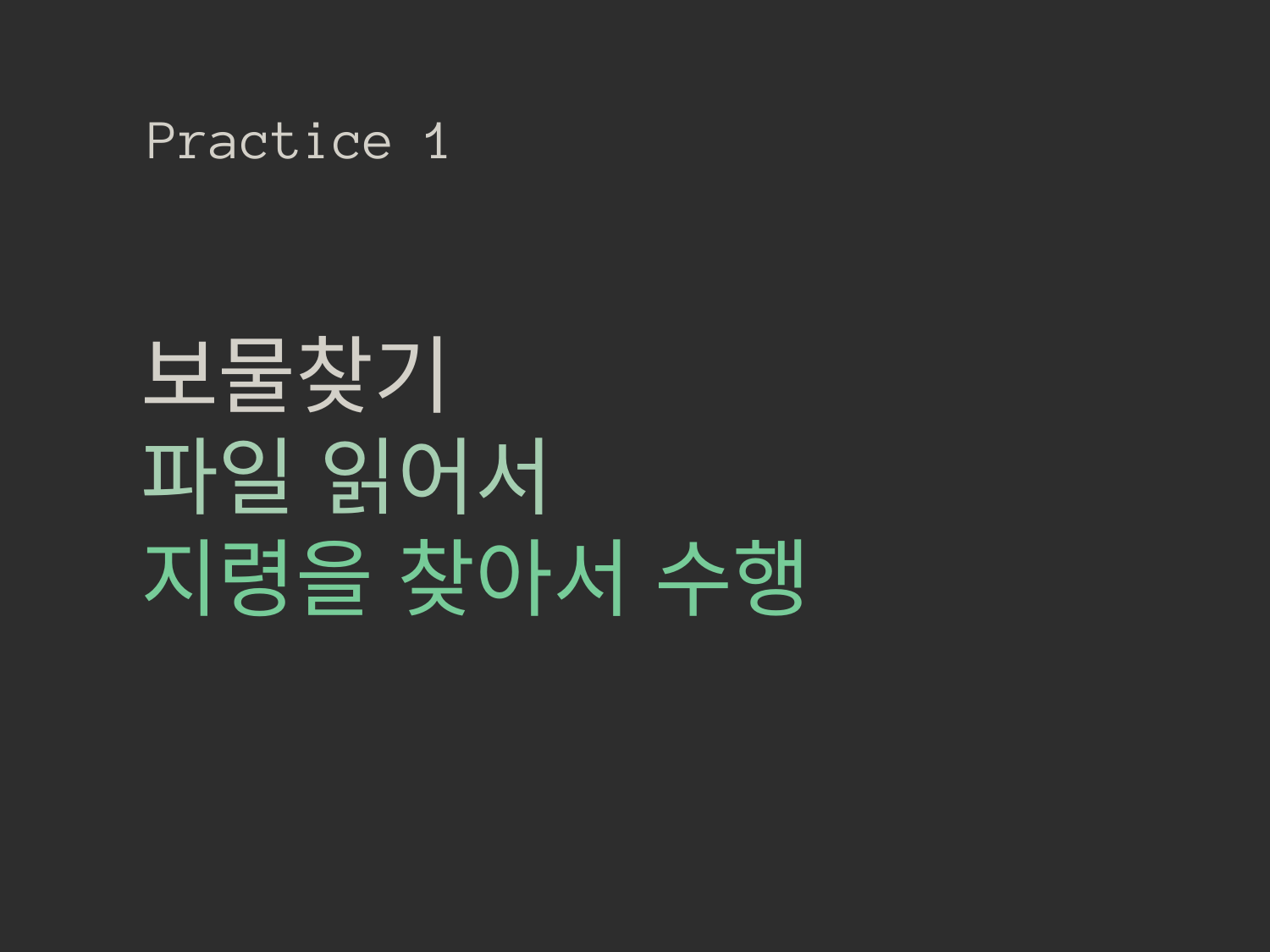

Practice 1
보물찾기
파일 읽어서
지령을 찾아서 수행